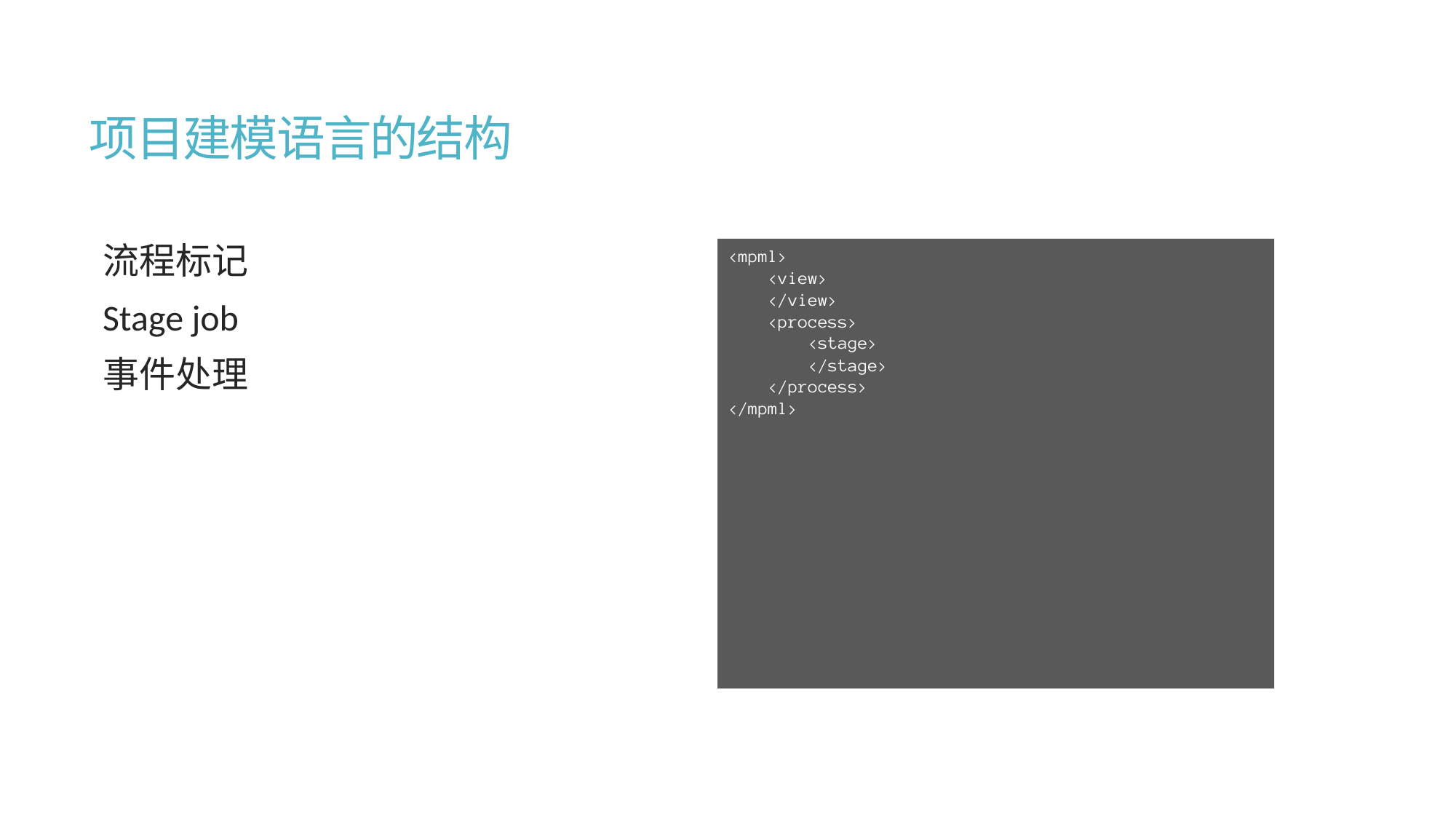

# 项目建模语言的结构
流程标记
Stage job
事件处理
<mpml>
    <view>
    </view>
    <process>
        <stage>
        </stage>
    </process>
</mpml>